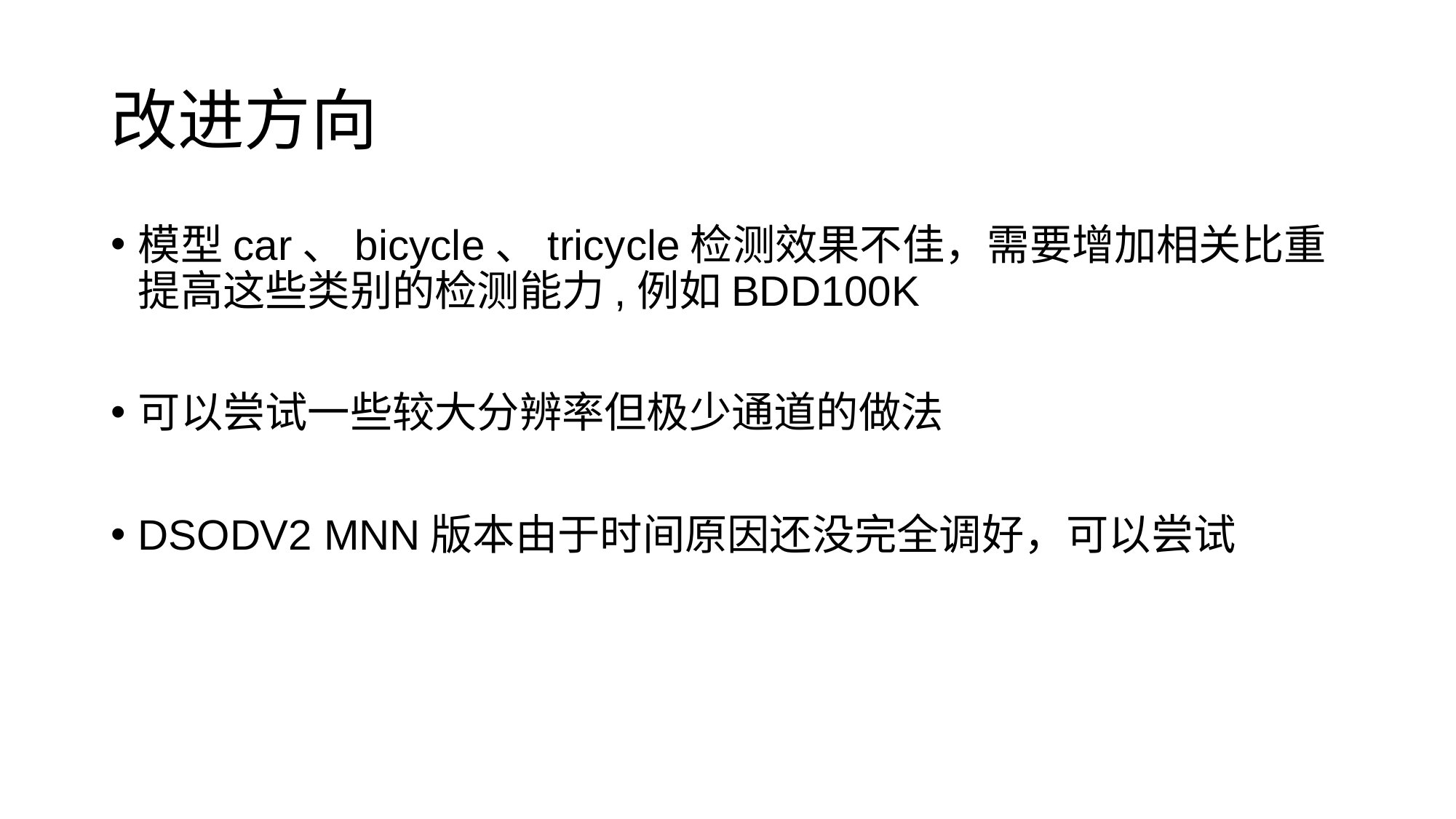

# 改进方向
模型car、bicycle、tricycle检测效果不佳，需要增加相关比重提高这些类别的检测能力,例如BDD100K

可以尝试一些较大分辨率但极少通道的做法

DSODV2 MNN版本由于时间原因还没完全调好，可以尝试